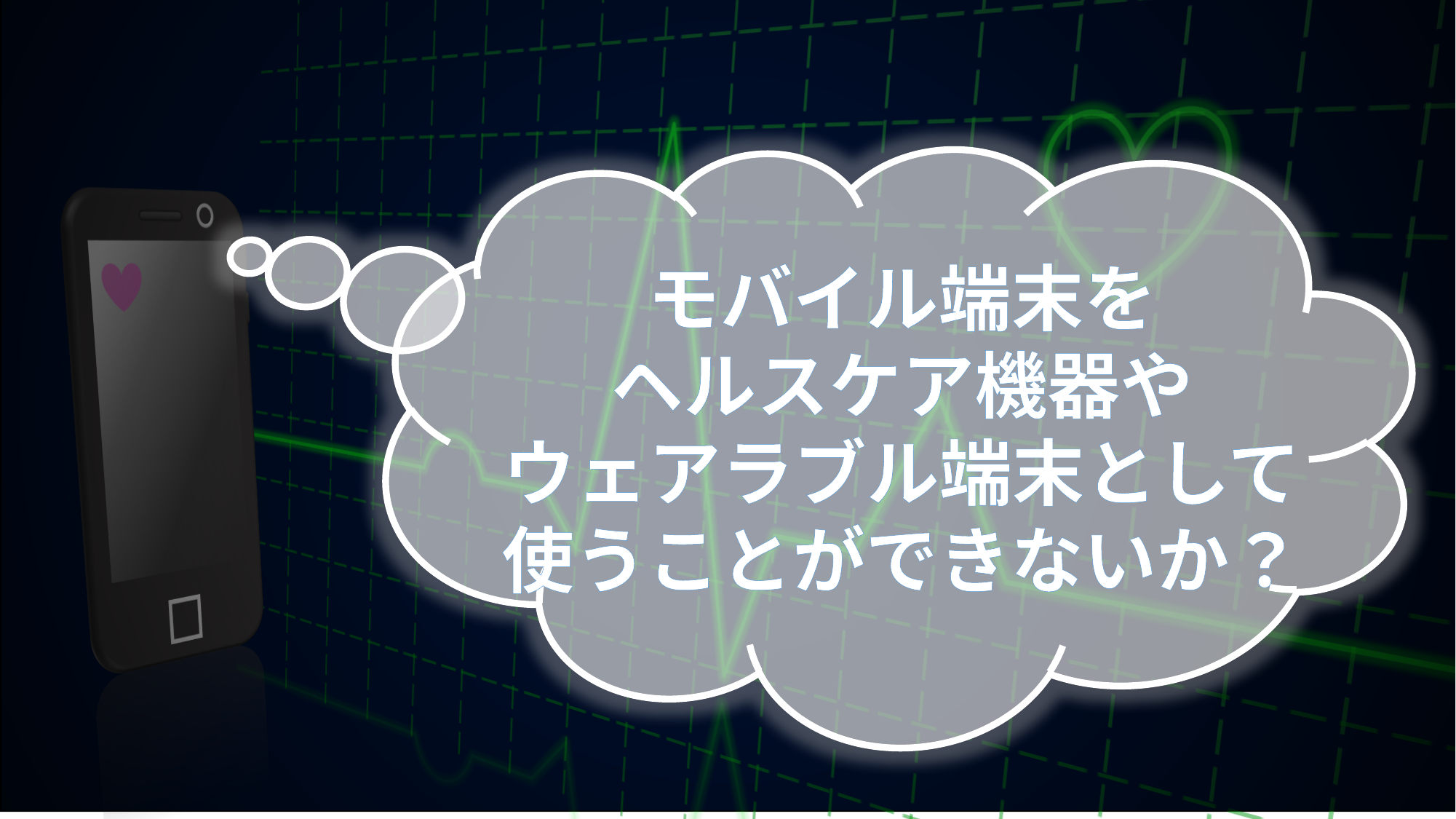

!?

モバイル端末を
ヘルスケア機器や
ウェアラブル端末として
使うことができないか？